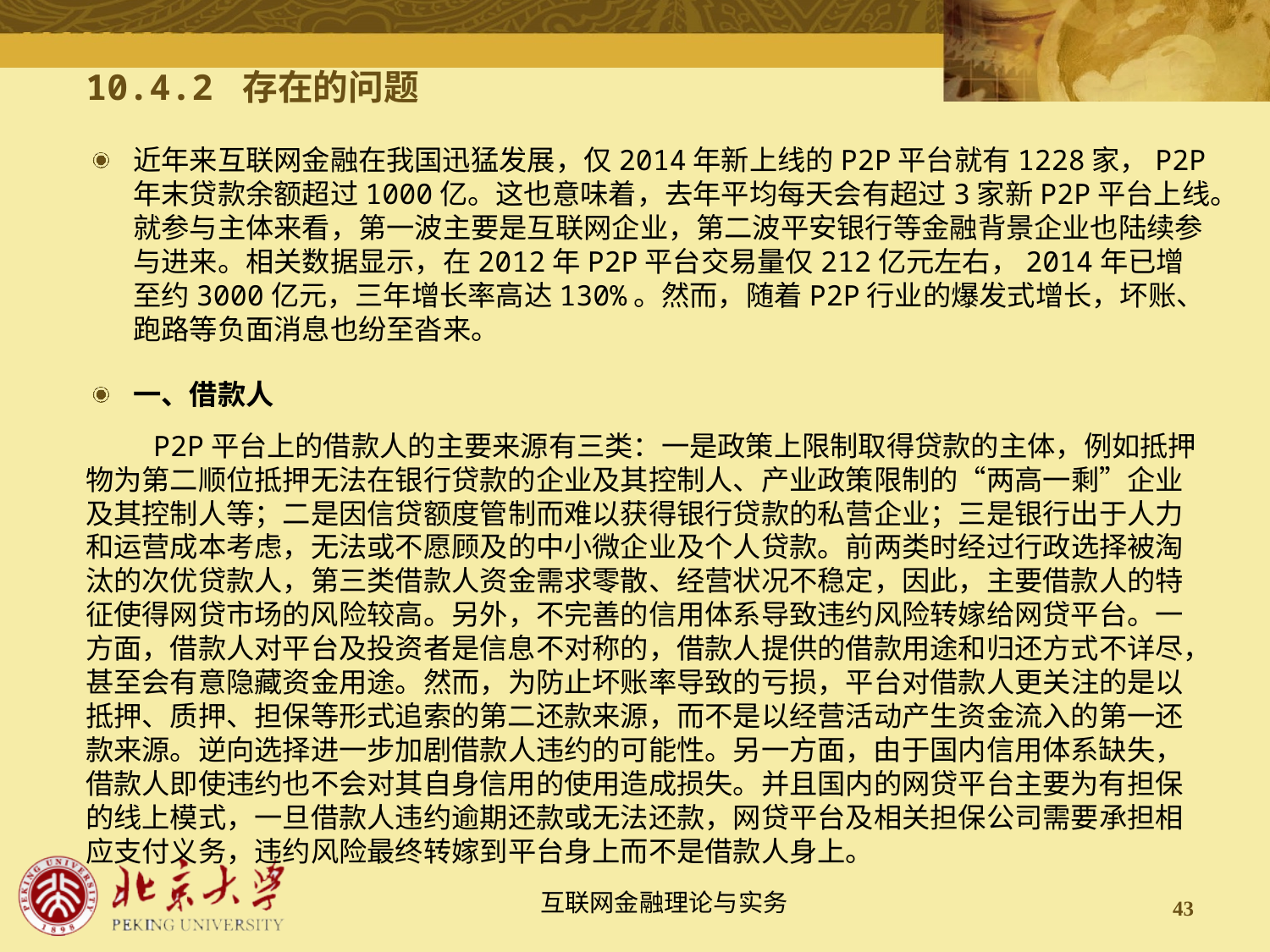

# 10.4.2 存在的问题
近年来互联网金融在我国迅猛发展，仅2014年新上线的P2P平台就有1228家，P2P年末贷款余额超过1000亿。这也意味着，去年平均每天会有超过3家新P2P平台上线。就参与主体来看，第一波主要是互联网企业，第二波平安银行等金融背景企业也陆续参与进来。相关数据显示，在2012年P2P平台交易量仅212亿元左右，2014年已增至约3000亿元，三年增长率高达130%。然而，随着P2P行业的爆发式增长，坏账、跑路等负面消息也纷至沓来。
一、借款人
    P2P平台上的借款人的主要来源有三类：一是政策上限制取得贷款的主体，例如抵押物为第二顺位抵押无法在银行贷款的企业及其控制人、产业政策限制的“两高一剩”企业及其控制人等；二是因信贷额度管制而难以获得银行贷款的私营企业；三是银行出于人力和运营成本考虑，无法或不愿顾及的中小微企业及个人贷款。前两类时经过行政选择被淘汰的次优贷款人，第三类借款人资金需求零散、经营状况不稳定，因此，主要借款人的特征使得网贷市场的风险较高。另外，不完善的信用体系导致违约风险转嫁给网贷平台。一方面，借款人对平台及投资者是信息不对称的，借款人提供的借款用途和归还方式不详尽，甚至会有意隐藏资金用途。然而，为防止坏账率导致的亏损，平台对借款人更关注的是以抵押、质押、担保等形式追索的第二还款来源，而不是以经营活动产生资金流入的第一还款来源。逆向选择进一步加剧借款人违约的可能性。另一方面，由于国内信用体系缺失，借款人即使违约也不会对其自身信用的使用造成损失。并且国内的网贷平台主要为有担保的线上模式，一旦借款人违约逾期还款或无法还款，网贷平台及相关担保公司需要承担相应支付义务，违约风险最终转嫁到平台身上而不是借款人身上。

43